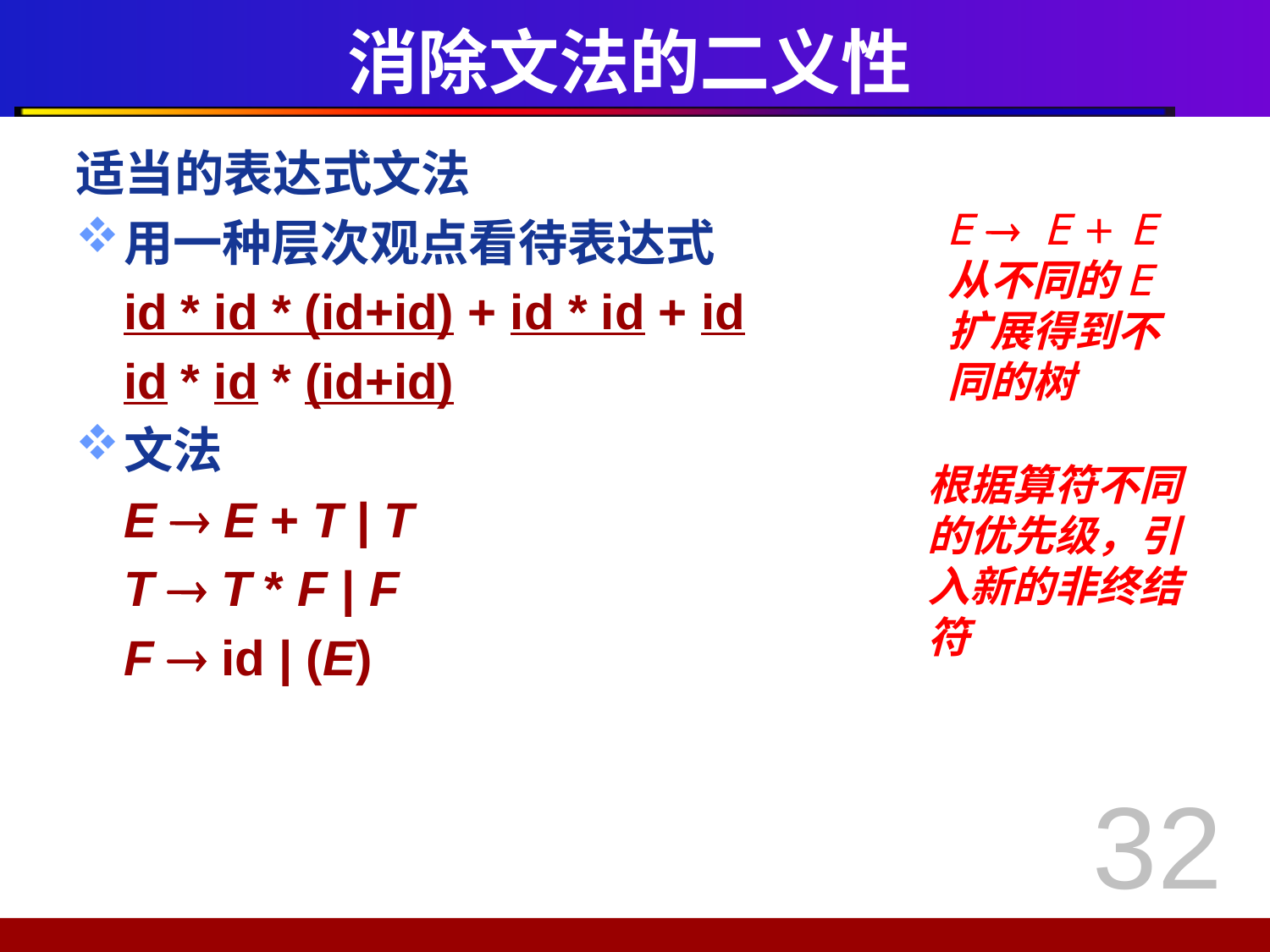

# 消除文法的二义性
适当的表达式文法
用一种层次观点看待表达式
	id * id * (id+id) + id * id + id
	id * id * (id+id)
文法
	E → E + T | T
	T → T * F | F
	F → id | (E)

E →  E + E
从不同的E扩展得到不同的树
根据算符不同的优先级，引入新的非终结符
32